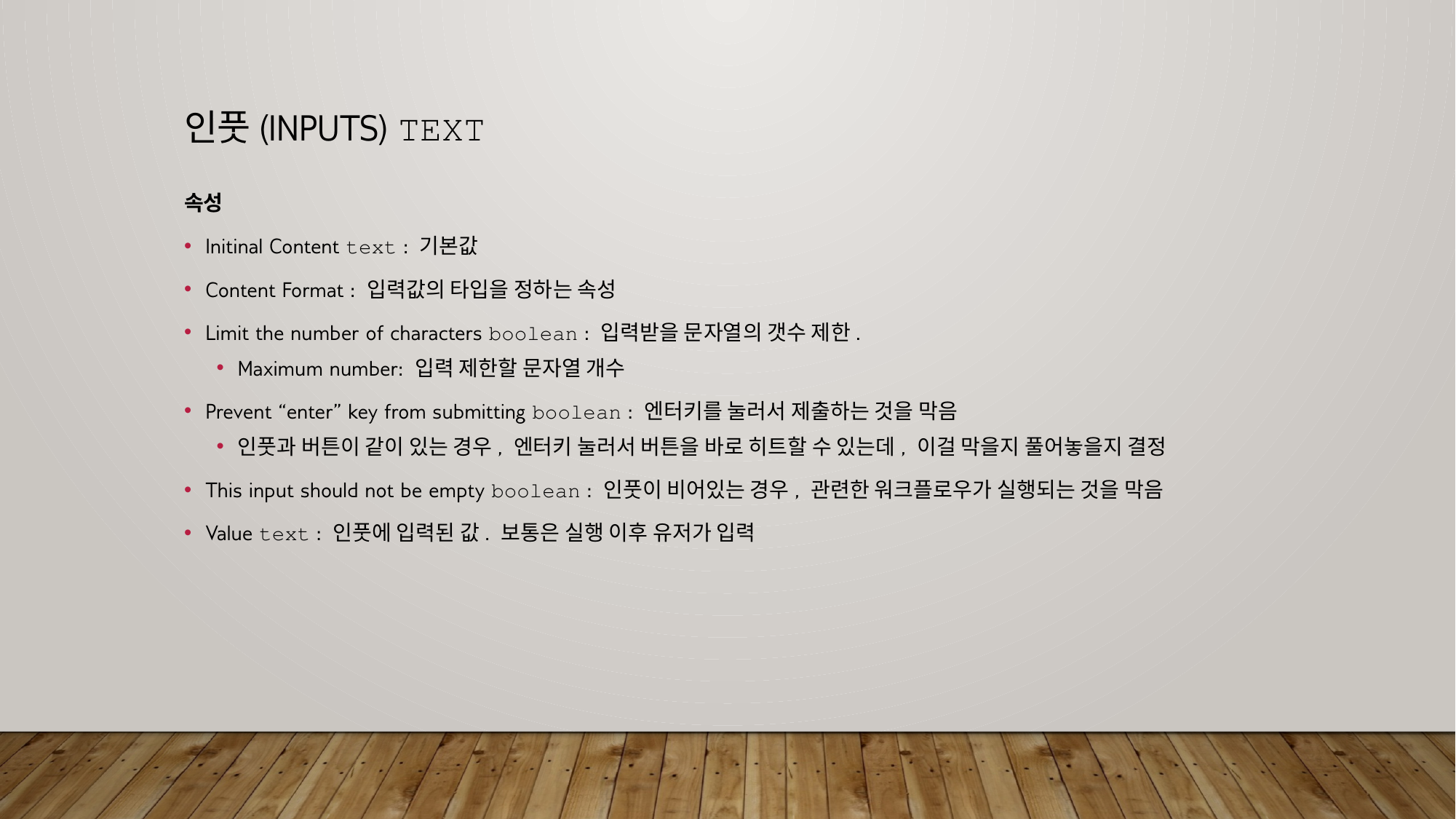

# 인풋(Inputs) text
속성
Initinal Content text : 기본값
Content Format : 입력값의 타입을 정하는 속성
Limit the number of characters boolean : 입력받을 문자열의 갯수 제한.
Maximum number: 입력 제한할 문자열 개수
Prevent “enter” key from submitting boolean : 엔터키를 눌러서 제출하는 것을 막음
인풋과 버튼이 같이 있는 경우, 엔터키 눌러서 버튼을 바로 히트할 수 있는데, 이걸 막을지 풀어놓을지 결정
This input should not be empty boolean : 인풋이 비어있는 경우, 관련한 워크플로우가 실행되는 것을 막음
Value text : 인풋에 입력된 값. 보통은 실행 이후 유저가 입력